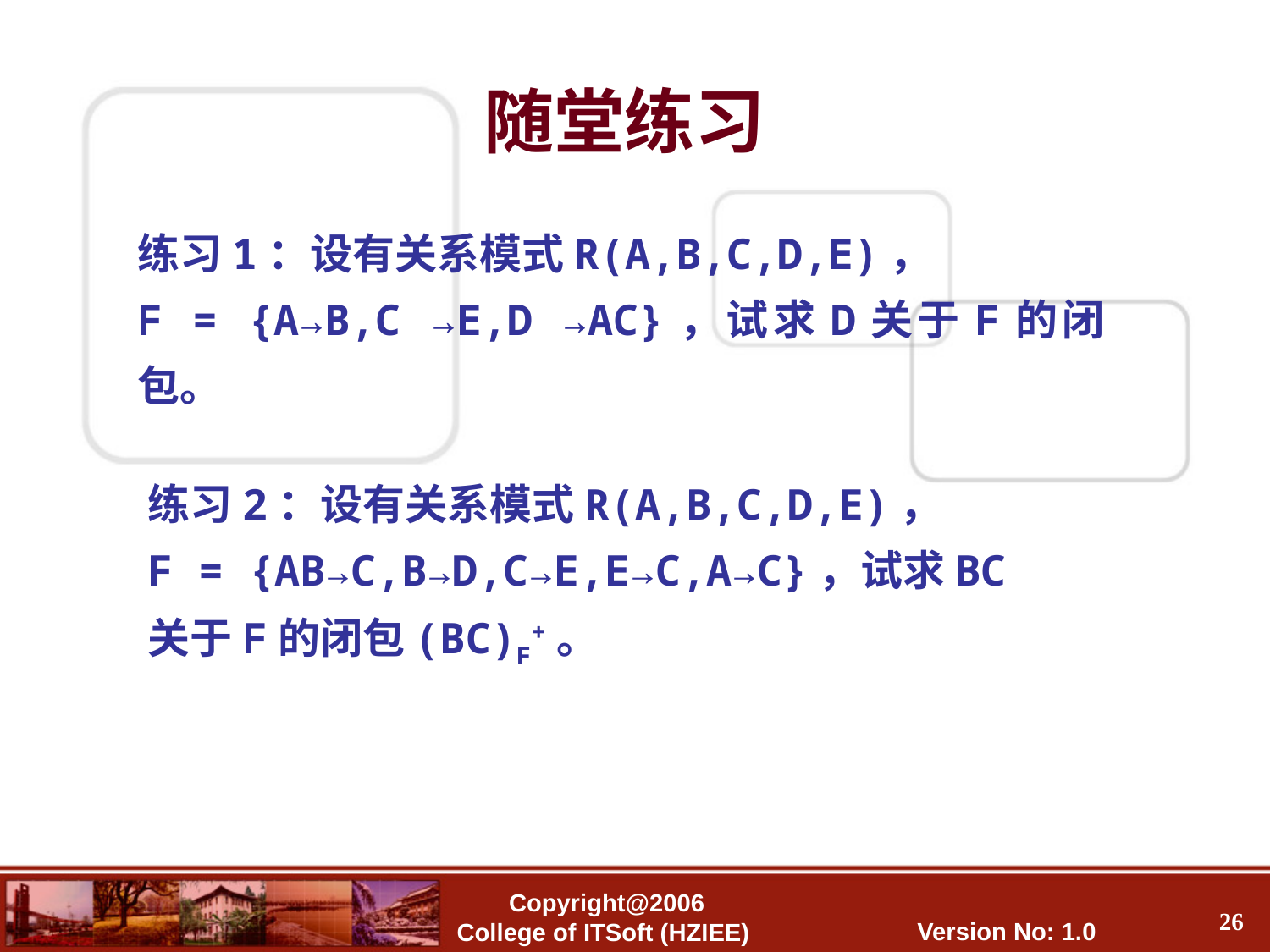

随堂练习
练习1：设有关系模式R(A,B,C,D,E)，
F = {A→B,C →E,D →AC}，试求D关于F的闭包。
练习2：设有关系模式R(A,B,C,D,E)，
F = {AB→C,B→D,C→E,E→C,A→C}，试求BC
关于F的闭包(BC)F+。